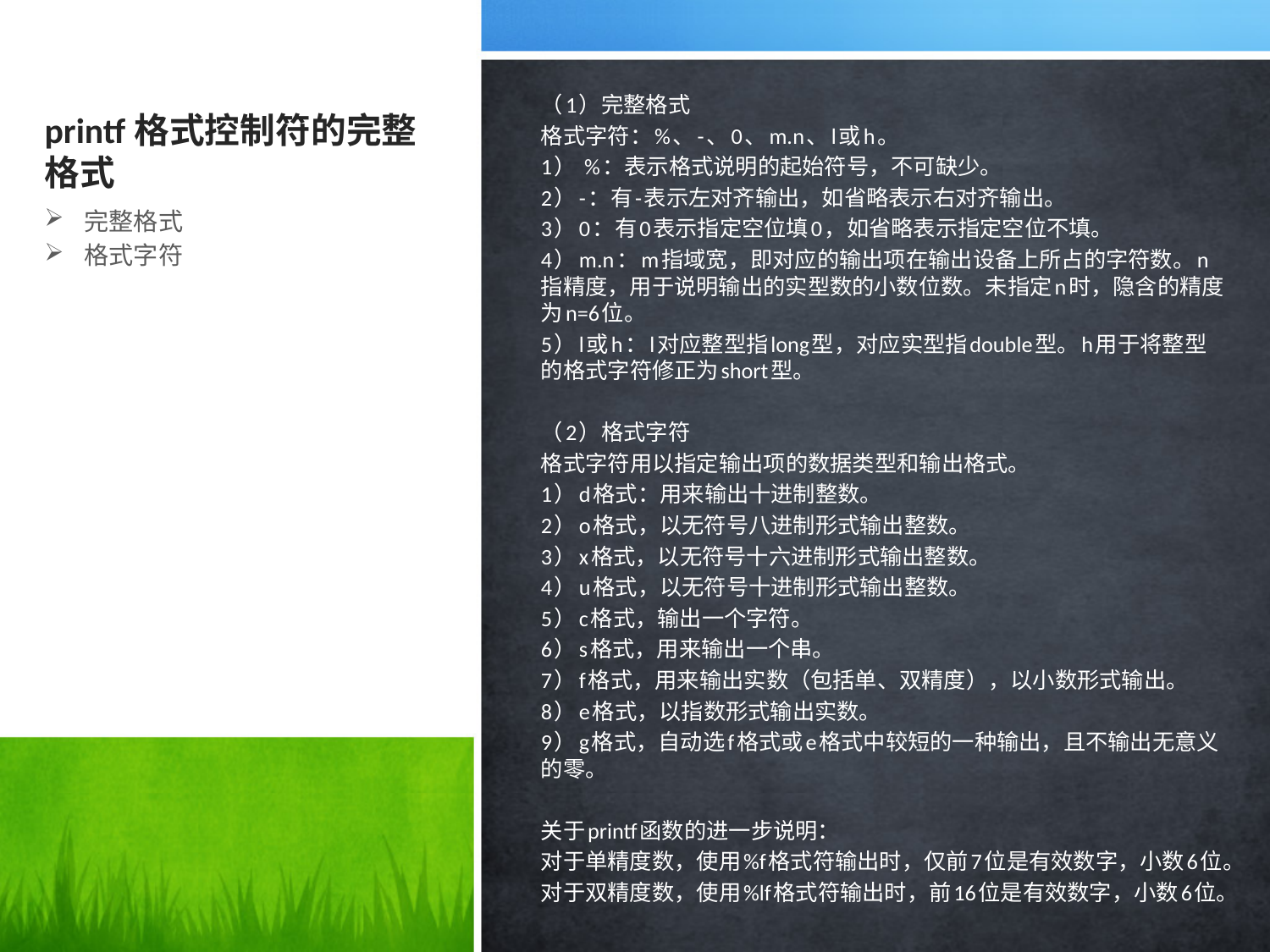

# printf格式控制符的完整格式
（1）完整格式
格式字符：%、-、0、m.n、l或h。
1） %：表示格式说明的起始符号，不可缺少。
2）-：有-表示左对齐输出，如省略表示右对齐输出。
3）0：有0表示指定空位填0，如省略表示指定空位不填。
4）m.n：m指域宽，即对应的输出项在输出设备上所占的字符数。n指精度，用于说明输出的实型数的小数位数。未指定n时，隐含的精度为n=6位。
5）l或h：l对应整型指long型，对应实型指double型。h用于将整型的格式字符修正为short型。

（2）格式字符
格式字符用以指定输出项的数据类型和输出格式。
1）d格式：用来输出十进制整数。
2）o格式，以无符号八进制形式输出整数。
3）x格式，以无符号十六进制形式输出整数。
4）u格式，以无符号十进制形式输出整数。
5）c格式，输出一个字符。
6）s格式，用来输出一个串。
7）f格式，用来输出实数（包括单、双精度），以小数形式输出。
8）e格式，以指数形式输出实数。
9）g格式，自动选f格式或e格式中较短的一种输出，且不输出无意义的零。

关于printf函数的进一步说明：
对于单精度数，使用%f格式符输出时，仅前7位是有效数字，小数6位。
对于双精度数，使用%lf格式符输出时，前16位是有效数字，小数6位。

完整格式
格式字符